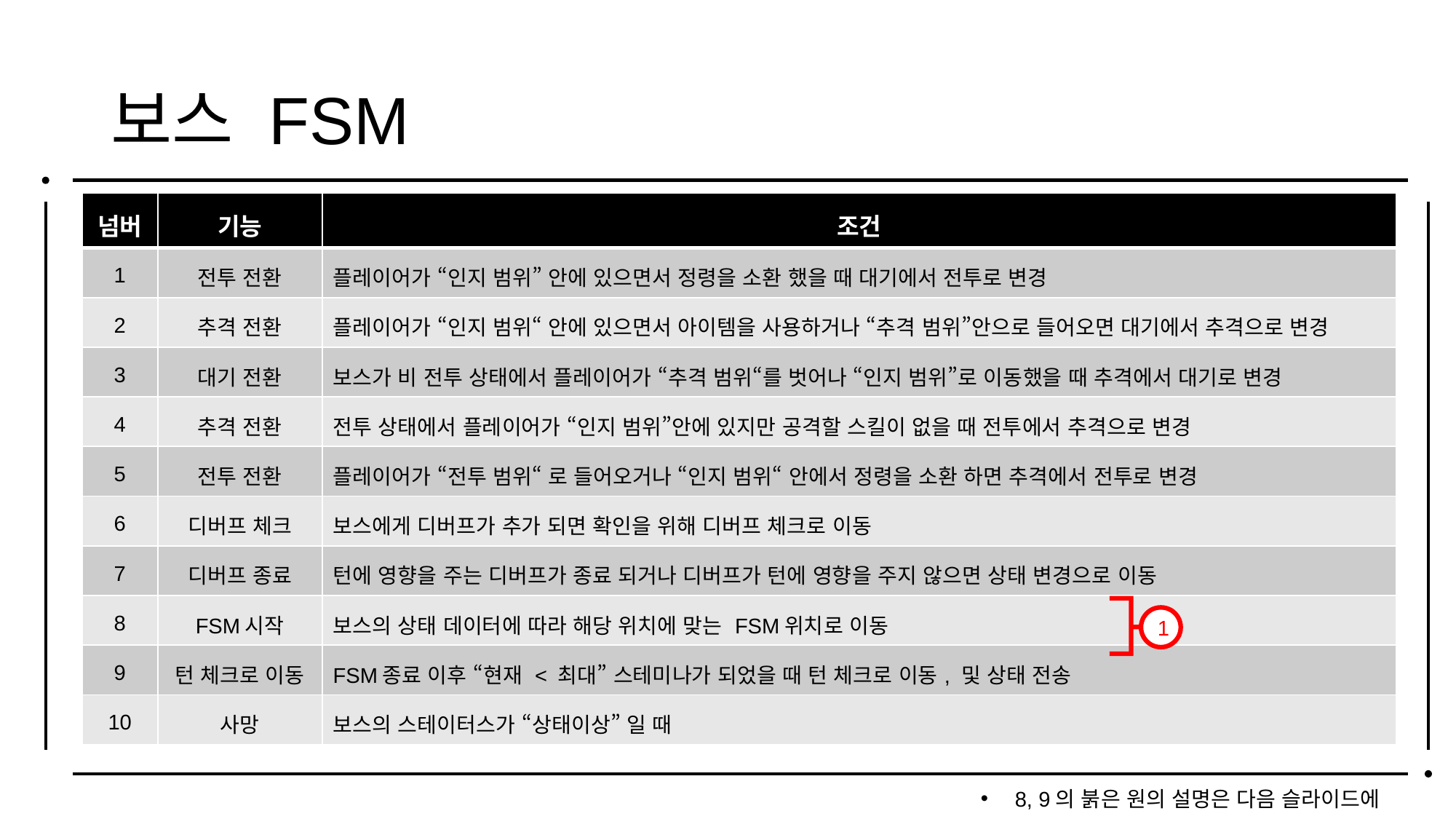

# 보스 FSM
| 넘버 | 기능 | 조건 |
| --- | --- | --- |
| 1 | 전투 전환 | 플레이어가 “인지 범위” 안에 있으면서 정령을 소환 했을 때 대기에서 전투로 변경 |
| 2 | 추격 전환 | 플레이어가 “인지 범위“ 안에 있으면서 아이템을 사용하거나 “추격 범위”안으로 들어오면 대기에서 추격으로 변경 |
| 3 | 대기 전환 | 보스가 비 전투 상태에서 플레이어가 “추격 범위“를 벗어나 “인지 범위”로 이동했을 때 추격에서 대기로 변경 |
| 4 | 추격 전환 | 전투 상태에서 플레이어가 “인지 범위”안에 있지만 공격할 스킬이 없을 때 전투에서 추격으로 변경 |
| 5 | 전투 전환 | 플레이어가 “전투 범위“ 로 들어오거나 “인지 범위“ 안에서 정령을 소환 하면 추격에서 전투로 변경 |
| 6 | 디버프 체크 | 보스에게 디버프가 추가 되면 확인을 위해 디버프 체크로 이동 |
| 7 | 디버프 종료 | 턴에 영향을 주는 디버프가 종료 되거나 디버프가 턴에 영향을 주지 않으면 상태 변경으로 이동 |
| 8 | FSM시작 | 보스의 상태 데이터에 따라 해당 위치에 맞는 FSM위치로 이동 |
| 9 | 턴 체크로 이동 | FSM종료 이후 “현재 < 최대” 스테미나가 되었을 때 턴 체크로 이동, 및 상태 전송 |
| 10 | 사망 | 보스의 스테이터스가 “상태이상” 일 때 |

1
8, 9의 붉은 원의 설명은 다음 슬라이드에
보스 몬스터는 기본 대기 상태에서 유저와의 접촉을 통해 전투 혹은 추격으로 넘어 간다.
상태이상은 기본 항상 체크를 하면서도 강제 효과를 가진 상태이상은 별도로 분류한다.
이걸로 4개가 마지막인가… 이게 끝인가? 더 있나?
지형 지물에 대한 FSM은 별도의 지형 지물 문서에서 확인. -> 얘들도 사실상 상태이상으로 처리